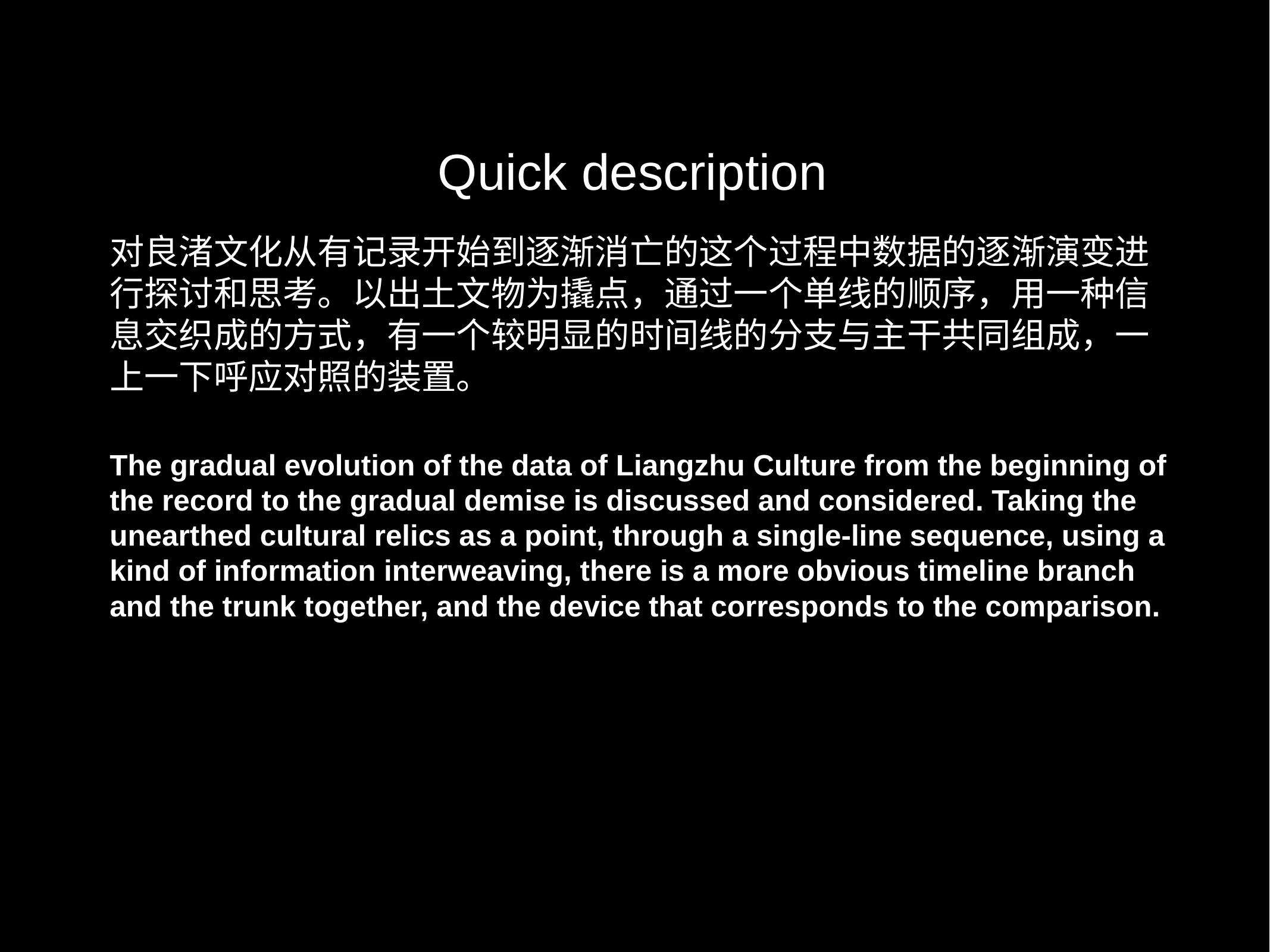

Quick description
对良渚文化从有记录开始到逐渐消亡的这个过程中数据的逐渐演变进行探讨和思考。以出土文物为撬点，通过一个单线的顺序，用一种信息交织成的方式，有一个较明显的时间线的分支与主干共同组成，一上一下呼应对照的装置。
The gradual evolution of the data of Liangzhu Culture from the beginning of the record to the gradual demise is discussed and considered. Taking the unearthed cultural relics as a point, through a single-line sequence, using a kind of information interweaving, there is a more obvious timeline branch and the trunk together, and the device that corresponds to the comparison.